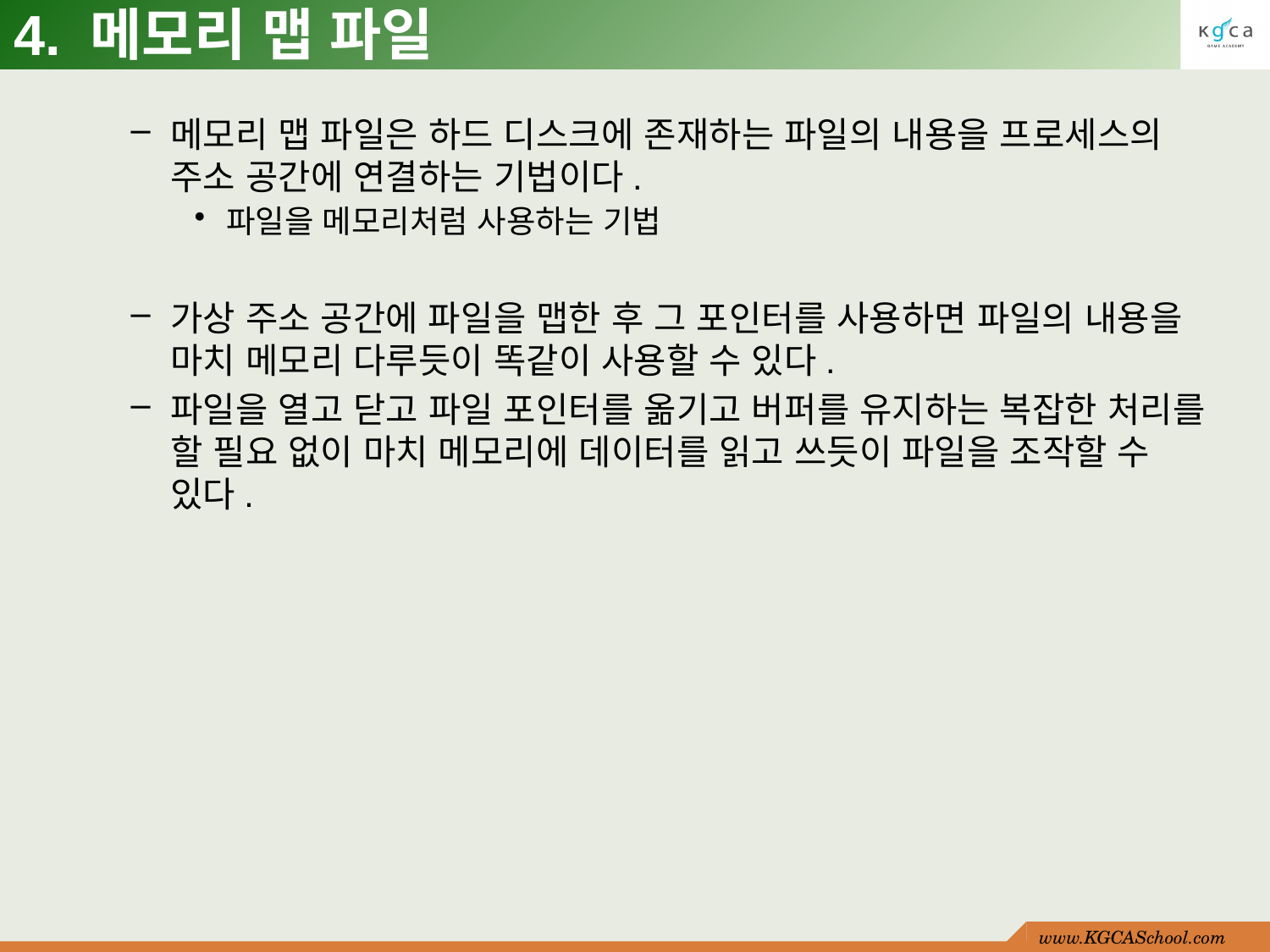

# 4. 메모리 맵 파일
메모리 맵 파일은 하드 디스크에 존재하는 파일의 내용을 프로세스의 주소 공간에 연결하는 기법이다.
파일을 메모리처럼 사용하는 기법

가상 주소 공간에 파일을 맵한 후 그 포인터를 사용하면 파일의 내용을 마치 메모리 다루듯이 똑같이 사용할 수 있다.
파일을 열고 닫고 파일 포인터를 옮기고 버퍼를 유지하는 복잡한 처리를 할 필요 없이 마치 메모리에 데이터를 읽고 쓰듯이 파일을 조작할 수 있다.